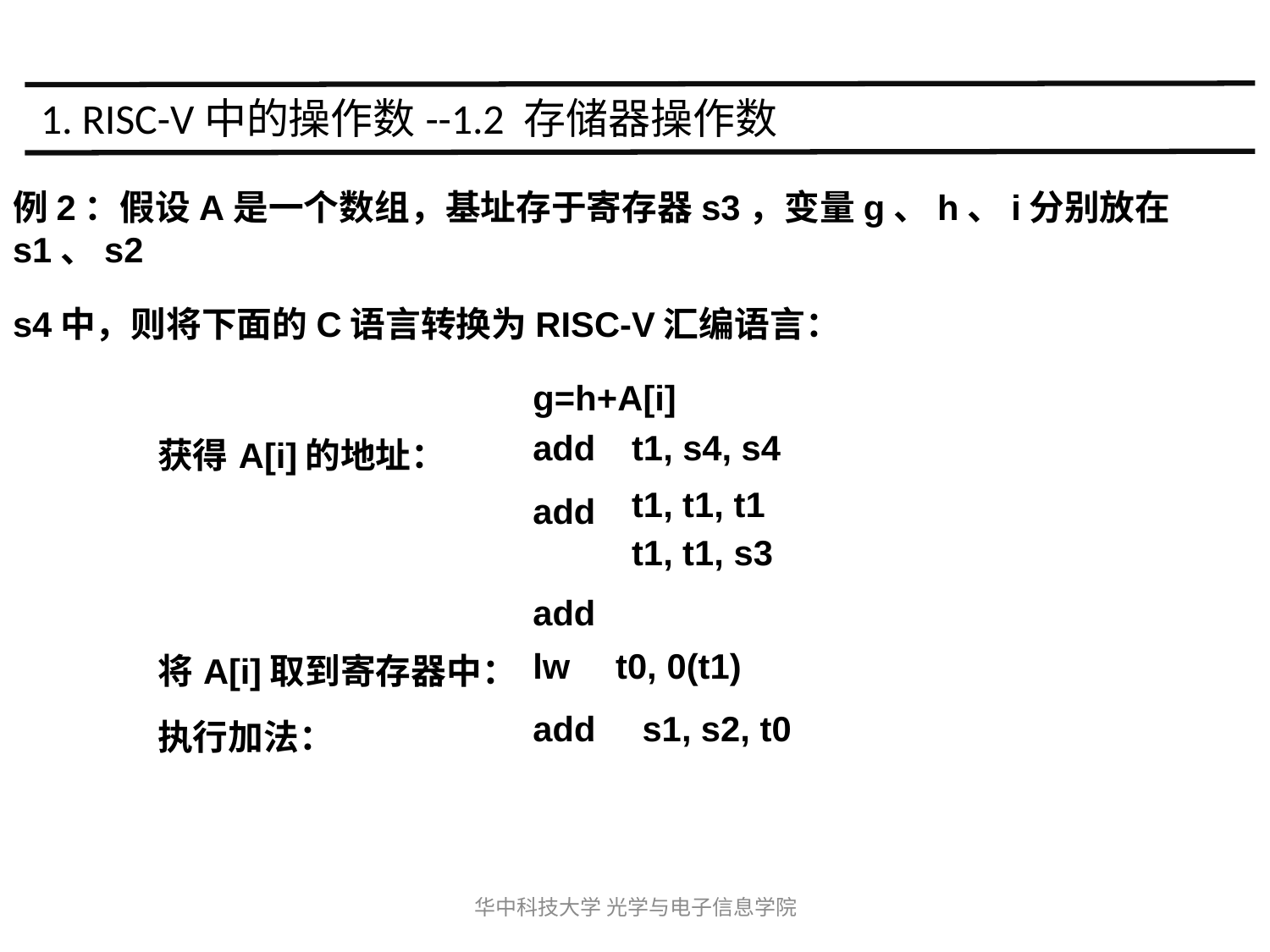

华中科技大学光学与电子信息学院
# 1. RISC-V中的操作数--1.2 存储器操作数
例2：假设A是一个数组，基址存于寄存器s3，变量g、h、i分别放在s1、s2
s4中，则将下面的C语言转换为RISC-V汇编语言：
g=h+A[i]
| 获得A[i]的地址： | add | t1, s4, s4 |
| --- | --- | --- |
|  | add add | t1, t1, t1 t1, t1, s3 |
| 将A[i]取到寄存器中： | lw | t0, 0(t1) |
| 执行加法： | add | s1, s2, t0 |